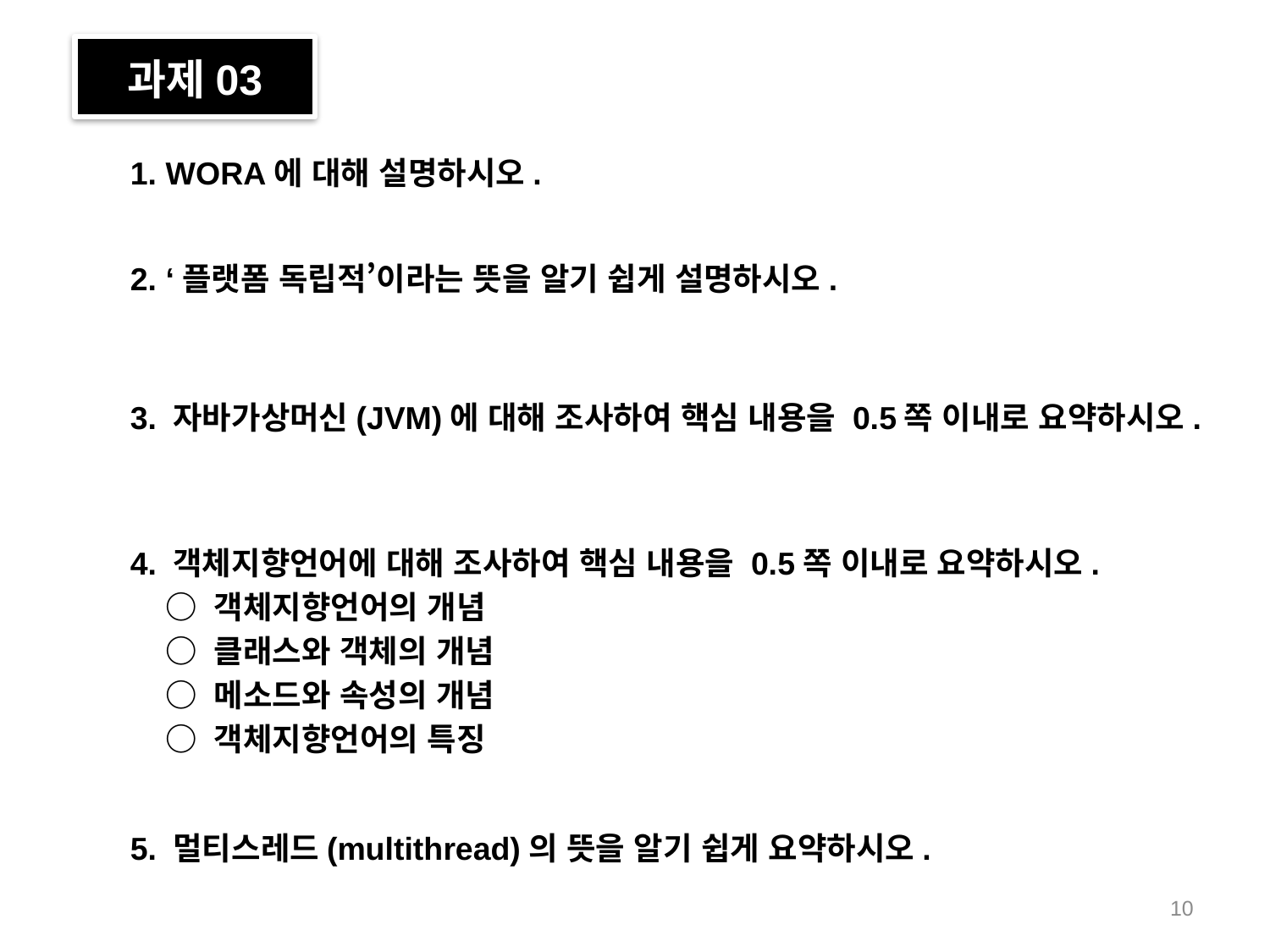

과제03
1. WORA에 대해 설명하시오.
2. ‘플랫폼 독립적’이라는 뜻을 알기 쉽게 설명하시오.
3. 자바가상머신(JVM)에 대해 조사하여 핵심 내용을 0.5쪽 이내로 요약하시오.
4. 객체지향언어에 대해 조사하여 핵심 내용을 0.5쪽 이내로 요약하시오.
    ○ 객체지향언어의 개념
    ○ 클래스와 객체의 개념
    ○ 메소드와 속성의 개념
    ○ 객체지향언어의 특징
5. 멀티스레드(multithread)의 뜻을 알기 쉽게 요약하시오.
10